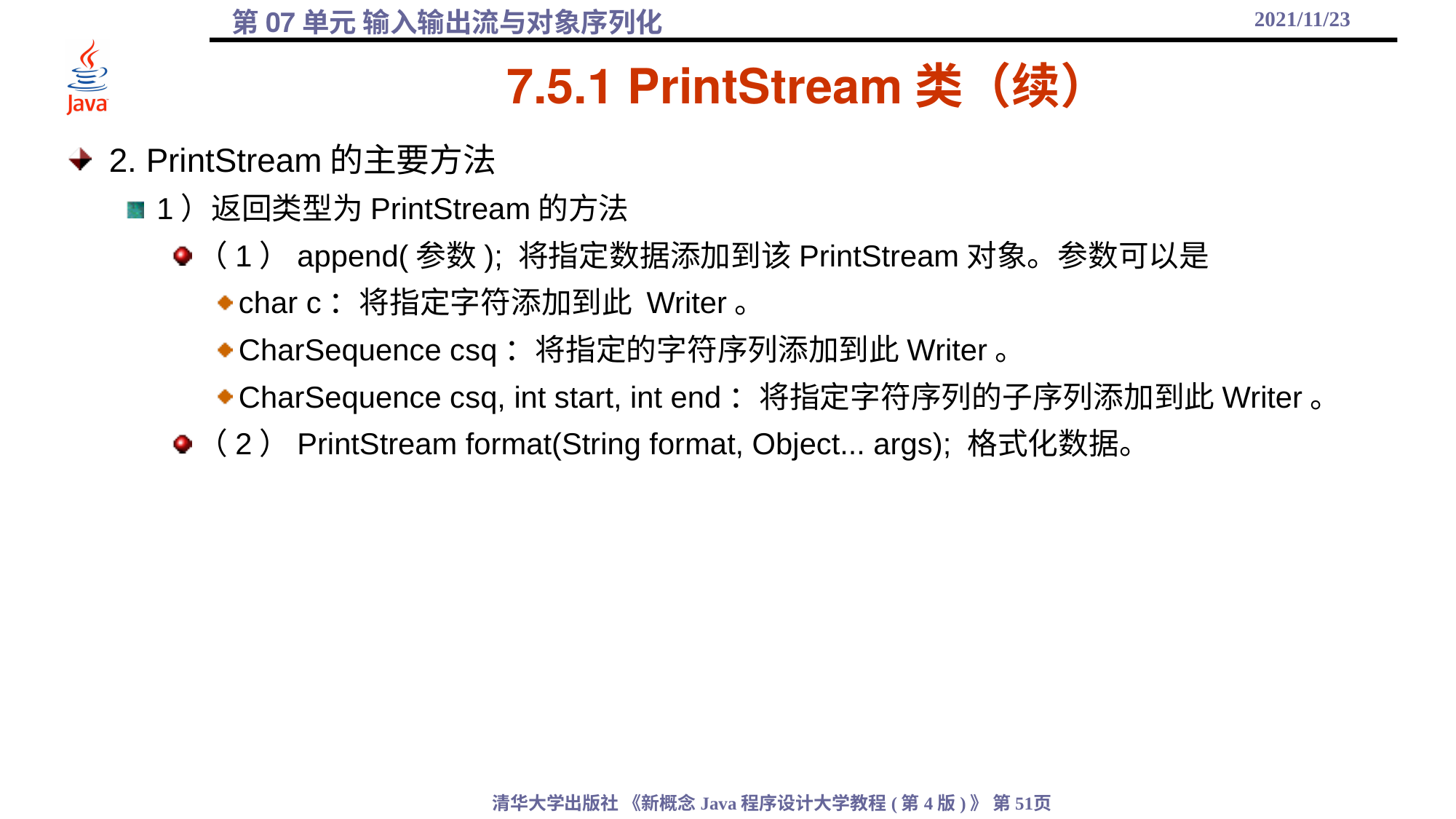

2021/11/23
# 7.5.1 PrintStream类（续）
2. PrintStream的主要方法
1）返回类型为PrintStream的方法
（1）append(参数); 将指定数据添加到该PrintStream对象。参数可以是
char c：将指定字符添加到此 Writer。
CharSequence csq：将指定的字符序列添加到此Writer。
CharSequence csq, int start, int end：将指定字符序列的子序列添加到此Writer。
（2）PrintStream format(String format, Object... args); 格式化数据。